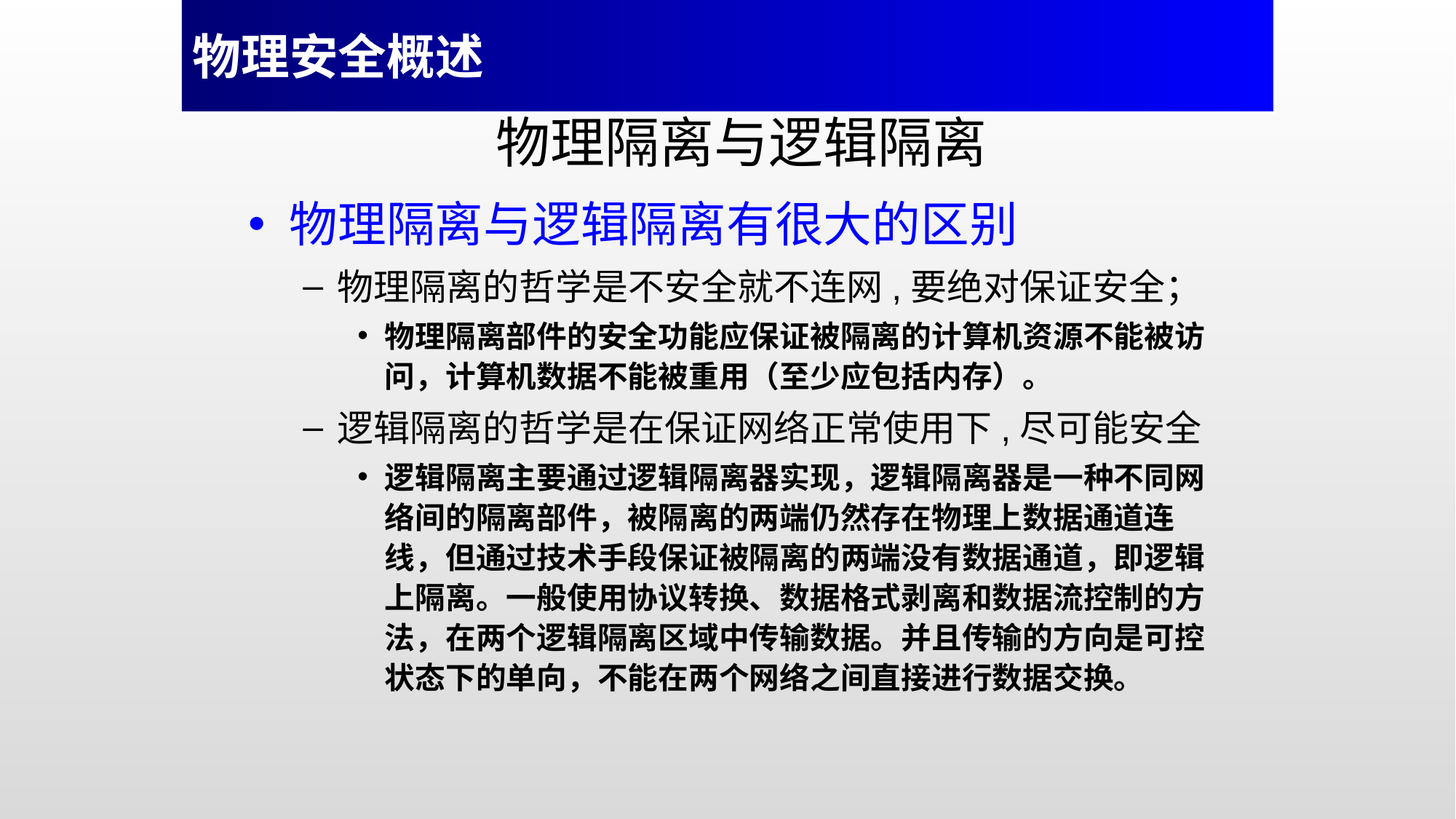

物理安全概述
 物理隔离与逻辑隔离
物理隔离与逻辑隔离有很大的区别
物理隔离的哲学是不安全就不连网,要绝对保证安全；
物理隔离部件的安全功能应保证被隔离的计算机资源不能被访问，计算机数据不能被重用（至少应包括内存）。
逻辑隔离的哲学是在保证网络正常使用下,尽可能安全
逻辑隔离主要通过逻辑隔离器实现，逻辑隔离器是一种不同网络间的隔离部件，被隔离的两端仍然存在物理上数据通道连线，但通过技术手段保证被隔离的两端没有数据通道，即逻辑上隔离。一般使用协议转换、数据格式剥离和数据流控制的方法，在两个逻辑隔离区域中传输数据。并且传输的方向是可控状态下的单向，不能在两个网络之间直接进行数据交换。